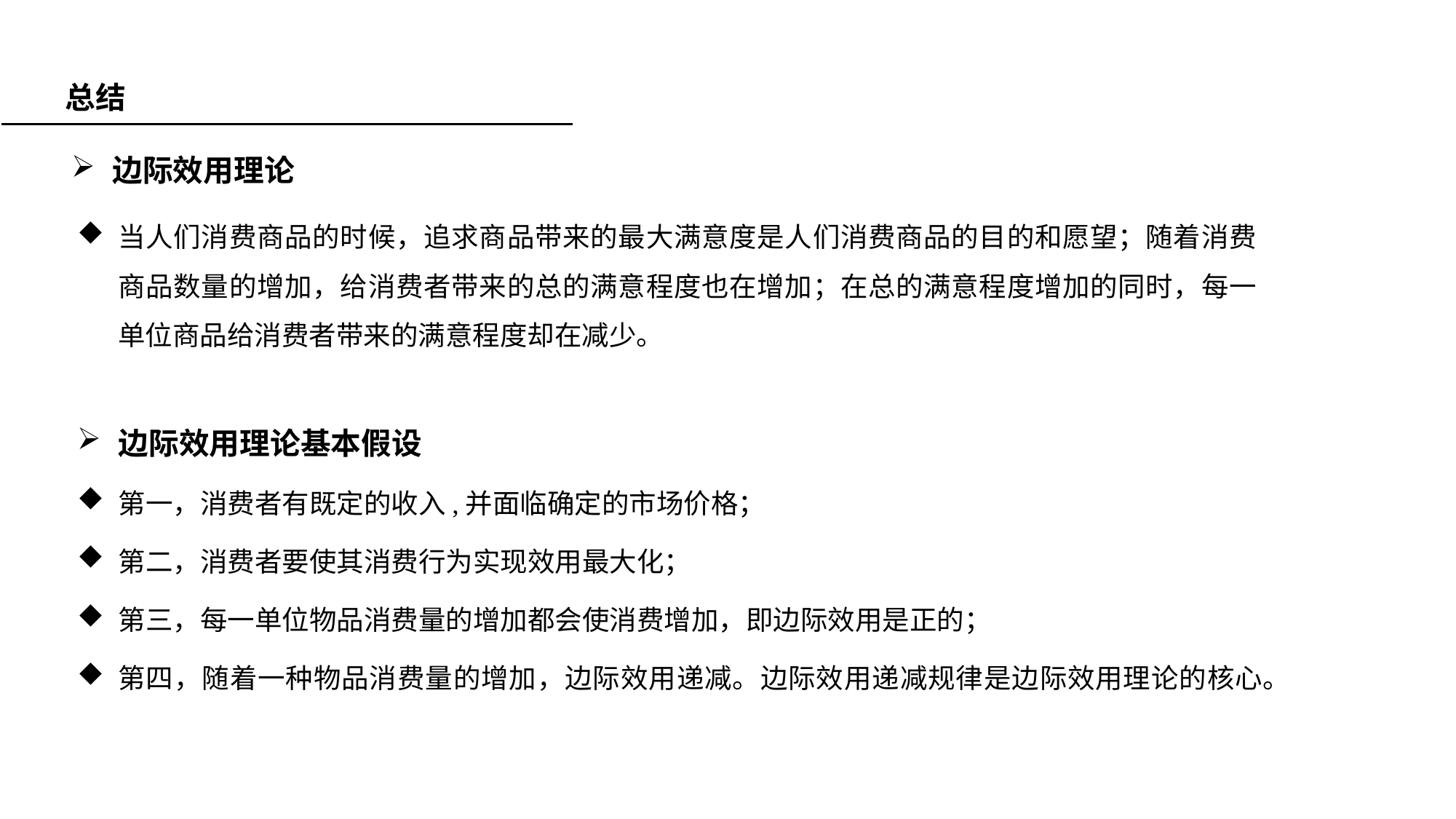

总结
边际效用理论
当人们消费商品的时候，追求商品带来的最大满意度是人们消费商品的目的和愿望；随着消费商品数量的增加，给消费者带来的总的满意程度也在增加；在总的满意程度增加的同时，每一单位商品给消费者带来的满意程度却在减少。

边际效用理论基本假设
第一，消费者有既定的收入,并面临确定的市场价格；
第二，消费者要使其消费行为实现效用最大化；
第三，每一单位物品消费量的增加都会使消费增加，即边际效用是正的；
第四，随着一种物品消费量的增加，边际效用递减。边际效用递减规律是边际效用理论的核心。